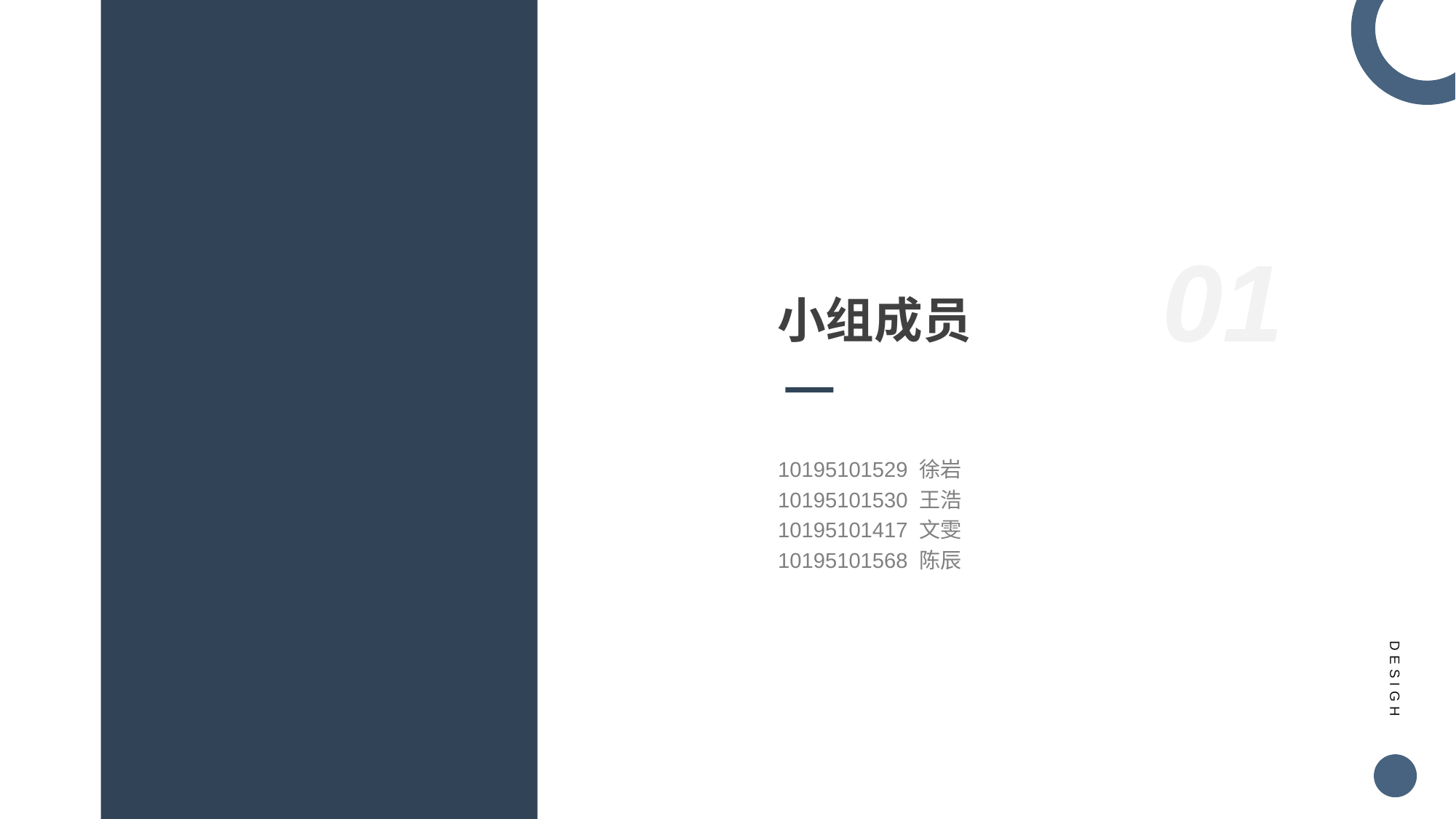

01
小组成员

10195101529 徐岩
10195101530 王浩
10195101417 文雯
10195101568 陈辰
DESIGH